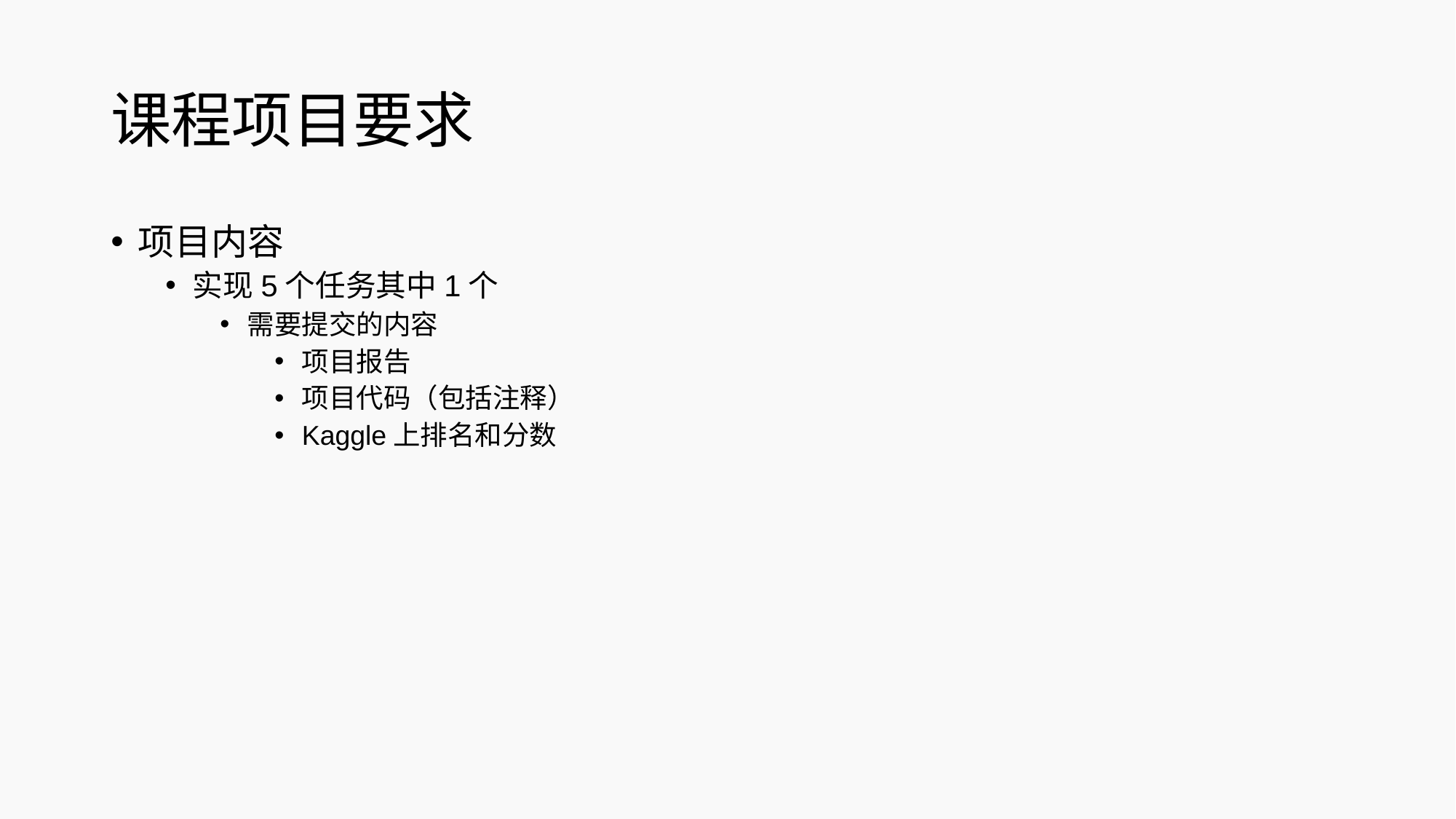

# 课程项目要求
项目内容
实现5个任务其中1个
需要提交的内容
项目报告
项目代码（包括注释）
Kaggle上排名和分数